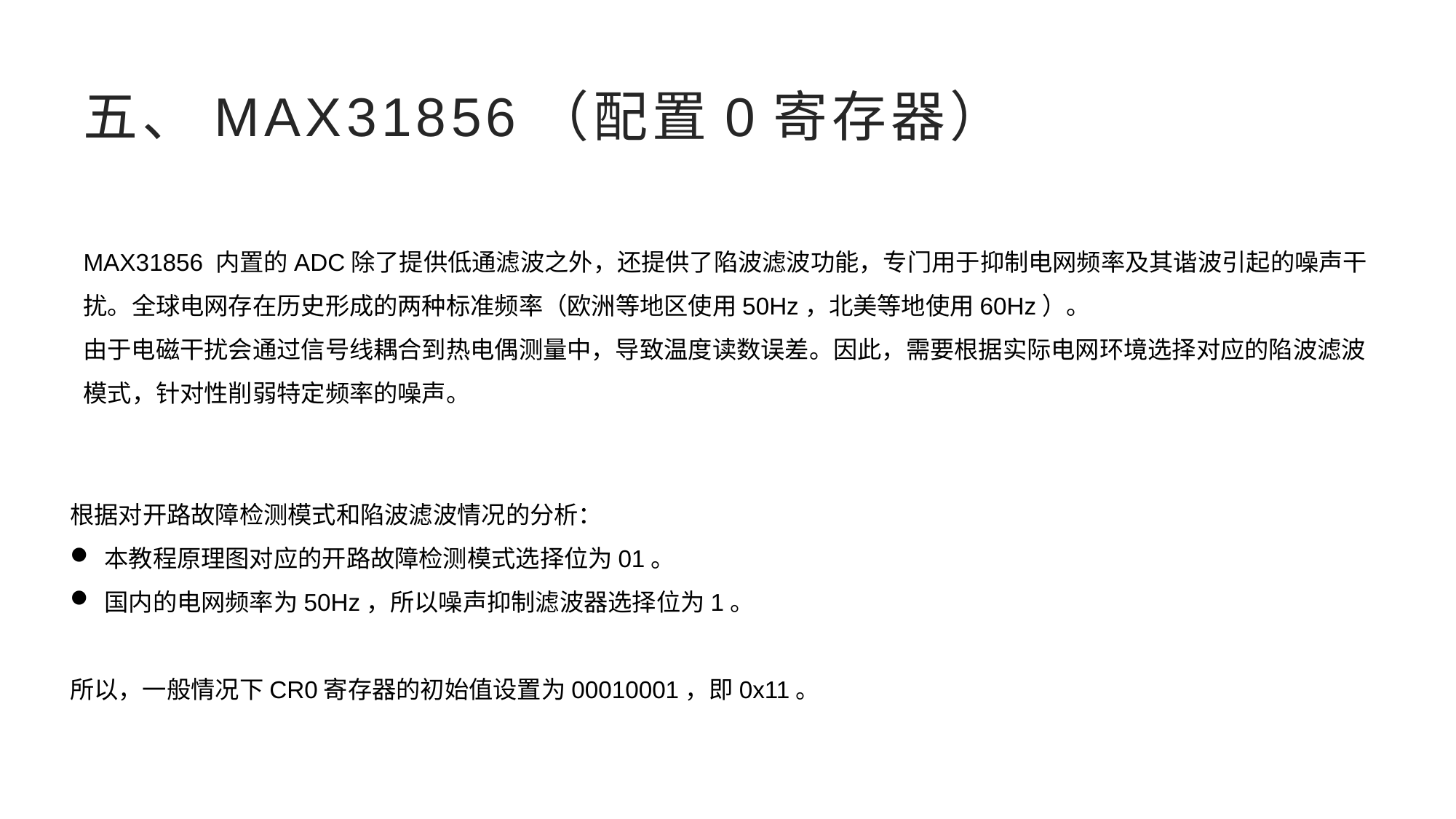

# 五、MAX31856（配置0寄存器）
MAX31856 内置的ADC除了提供低通滤波之外，还提供了陷波滤波功能，专门用于抑制电网频率及其谐波引起的噪声干扰。全球电网存在历史形成的两种标准频率（欧洲等地区使用50Hz，北美等地使用60Hz）。
由于电磁干扰会通过信号线耦合到热电偶测量中，导致温度读数误差。因此，需要根据实际电网环境选择对应的陷波滤波模式，针对性削弱特定频率的噪声。
根据对开路故障检测模式和陷波滤波情况的分析：
本教程原理图对应的开路故障检测模式选择位为01。
国内的电网频率为50Hz，所以噪声抑制滤波器选择位为1。

所以，一般情况下CR0寄存器的初始值设置为00010001，即0x11。